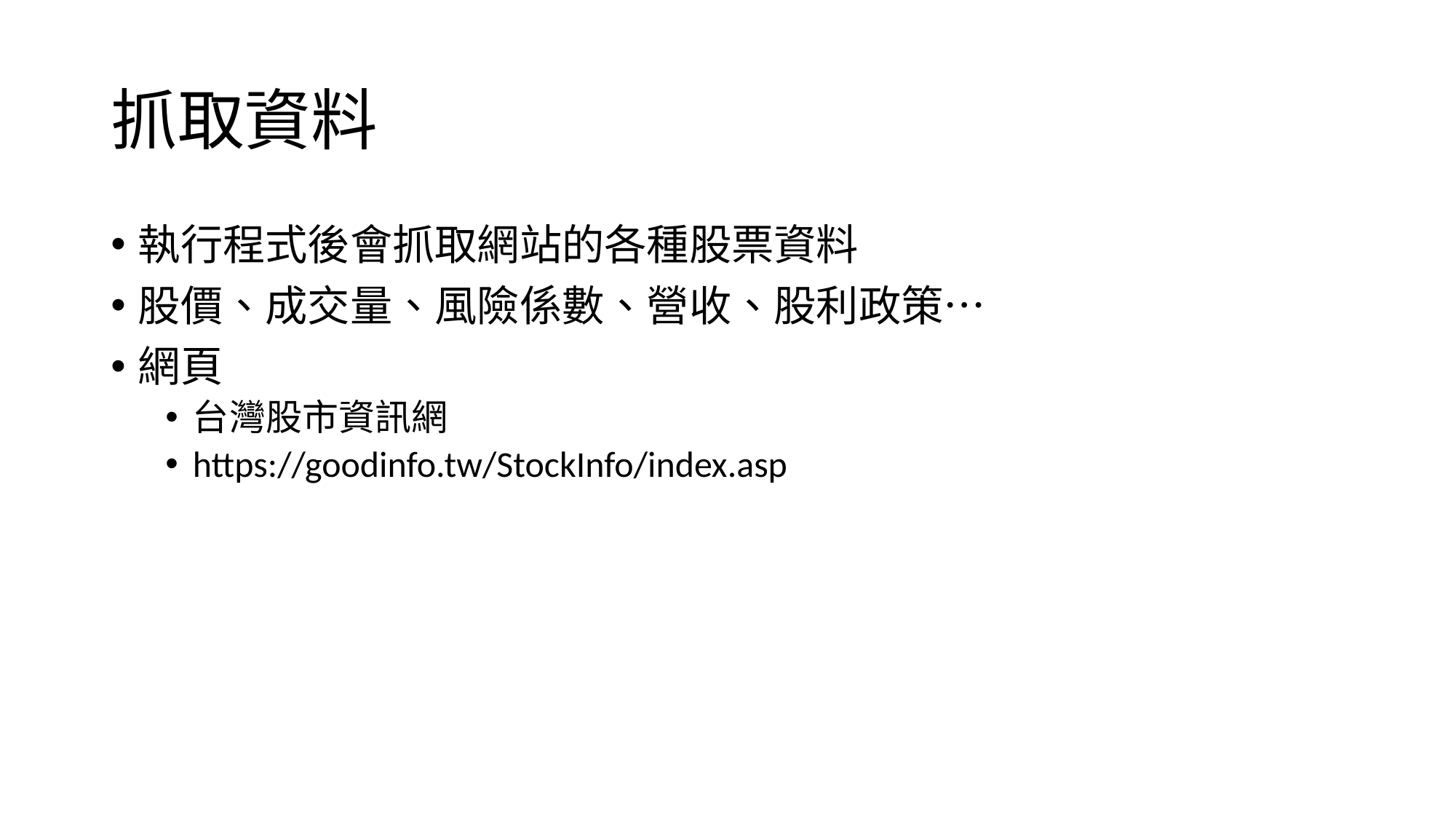

# 抓取資料
執行程式後會抓取網站的各種股票資料
股價、成交量、風險係數、營收、股利政策…
網頁
台灣股市資訊網
https://goodinfo.tw/StockInfo/index.asp